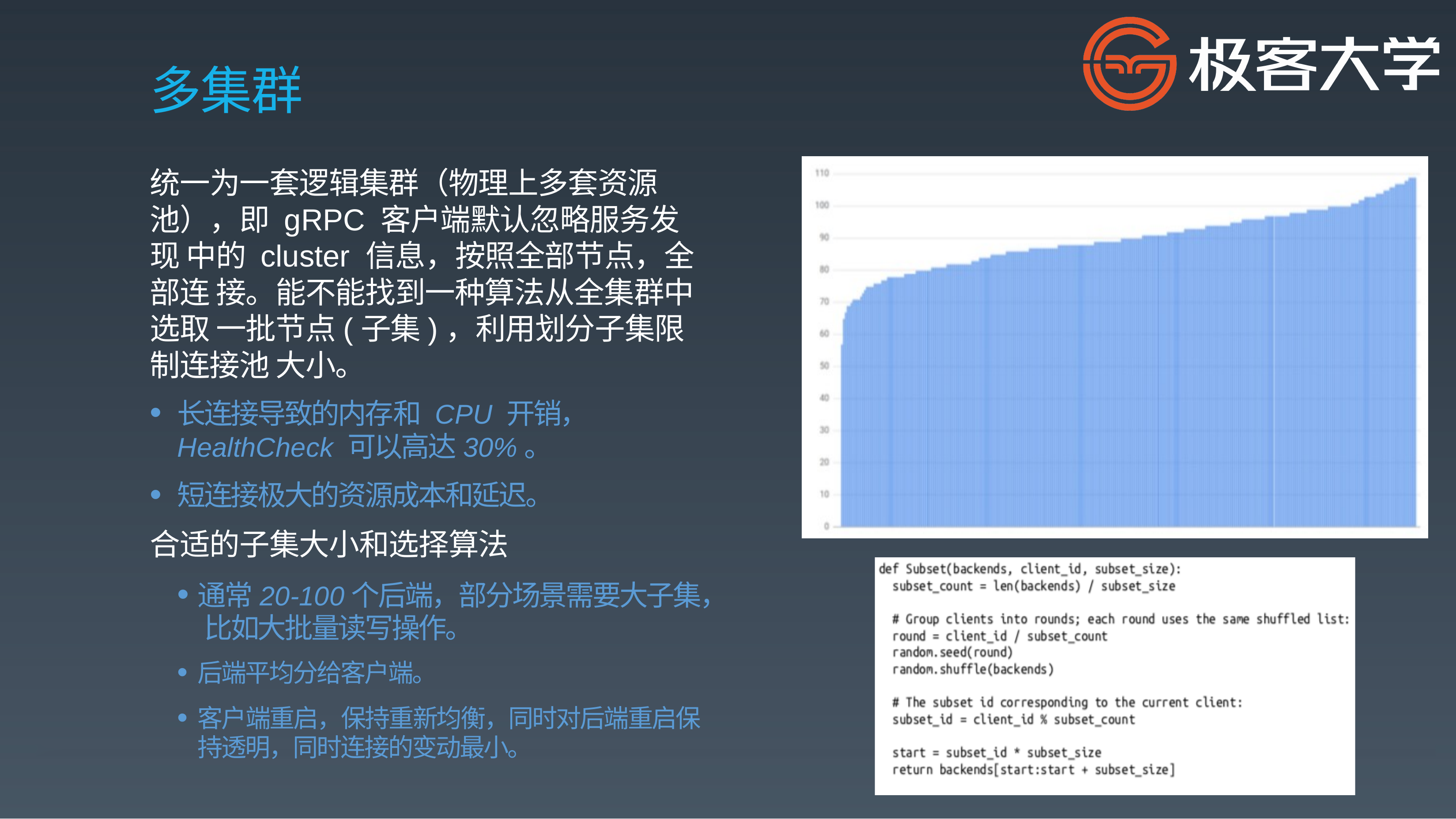

# 多集群

统一为一套逻辑集群（物理上多套资源 池），即 gRPC 客户端默认忽略服务发现 中的 cluster 信息，按照全部节点，全部连 接。能不能找到一种算法从全集群中选取 一批节点(子集)，利用划分子集限制连接池 大小。
长连接导致的内存和 CPU 开销，
HealthCheck 可以高达30%。
短连接极大的资源成本和延迟。
合适的子集大小和选择算法
通常20-100个后端，部分场景需要大子集， 比如大批量读写操作。
后端平均分给客户端。
客户端重启，保持重新均衡，同时对后端重启保 持透明，同时连接的变动最小。